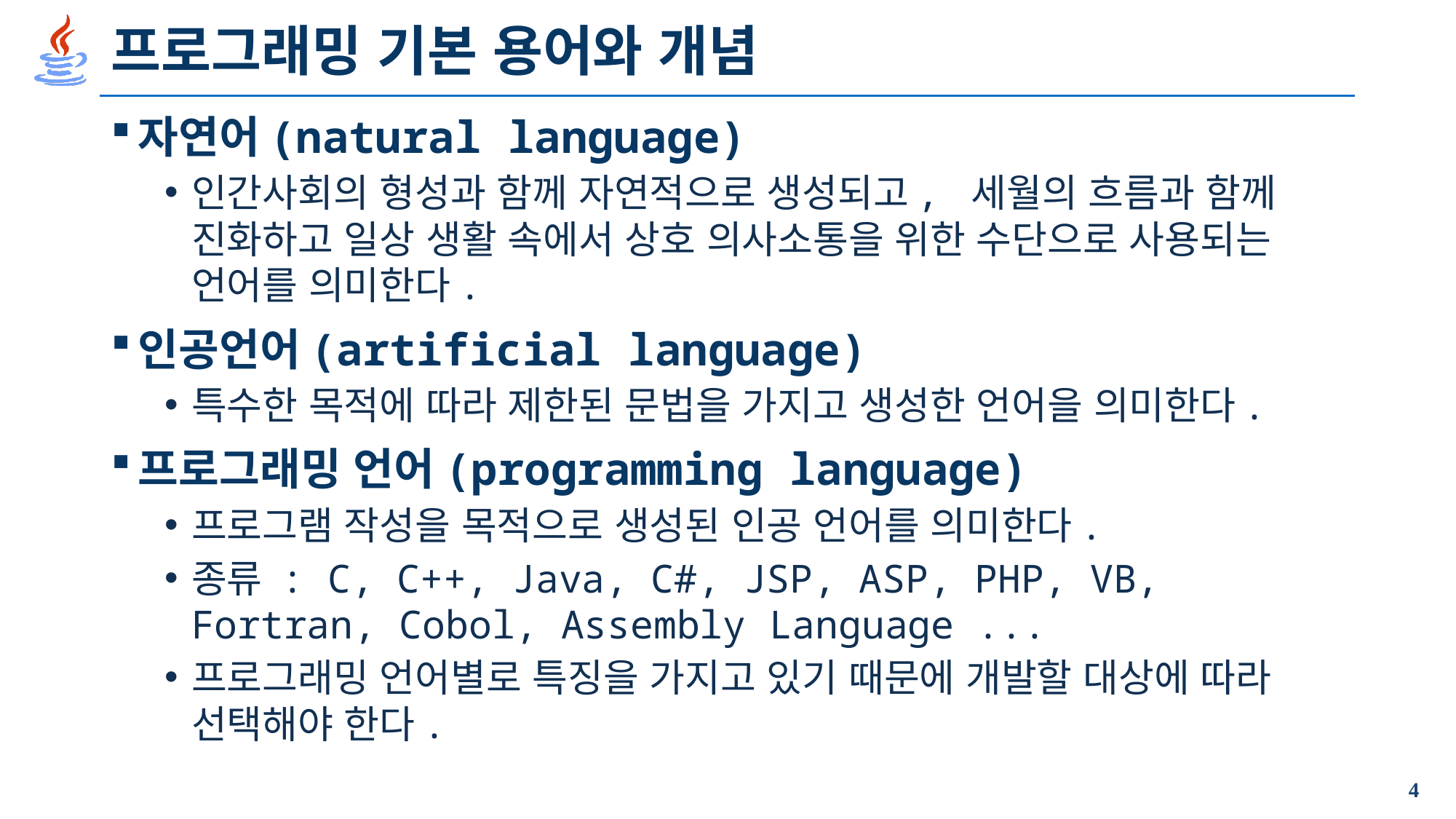

# 프로그래밍 기본 용어와 개념
자연어(natural language)
인간사회의 형성과 함께 자연적으로 생성되고, 세월의 흐름과 함께 진화하고 일상 생활 속에서 상호 의사소통을 위한 수단으로 사용되는 언어를 의미한다.
인공언어(artificial language)
특수한 목적에 따라 제한된 문법을 가지고 생성한 언어을 의미한다.
프로그래밍 언어(programming language)
프로그램 작성을 목적으로 생성된 인공 언어를 의미한다.
종류 : C, C++, Java, C#, JSP, ASP, PHP, VB, Fortran, Cobol, Assembly Language ...
프로그래밍 언어별로 특징을 가지고 있기 때문에 개발할 대상에 따라 선택해야 한다.

4